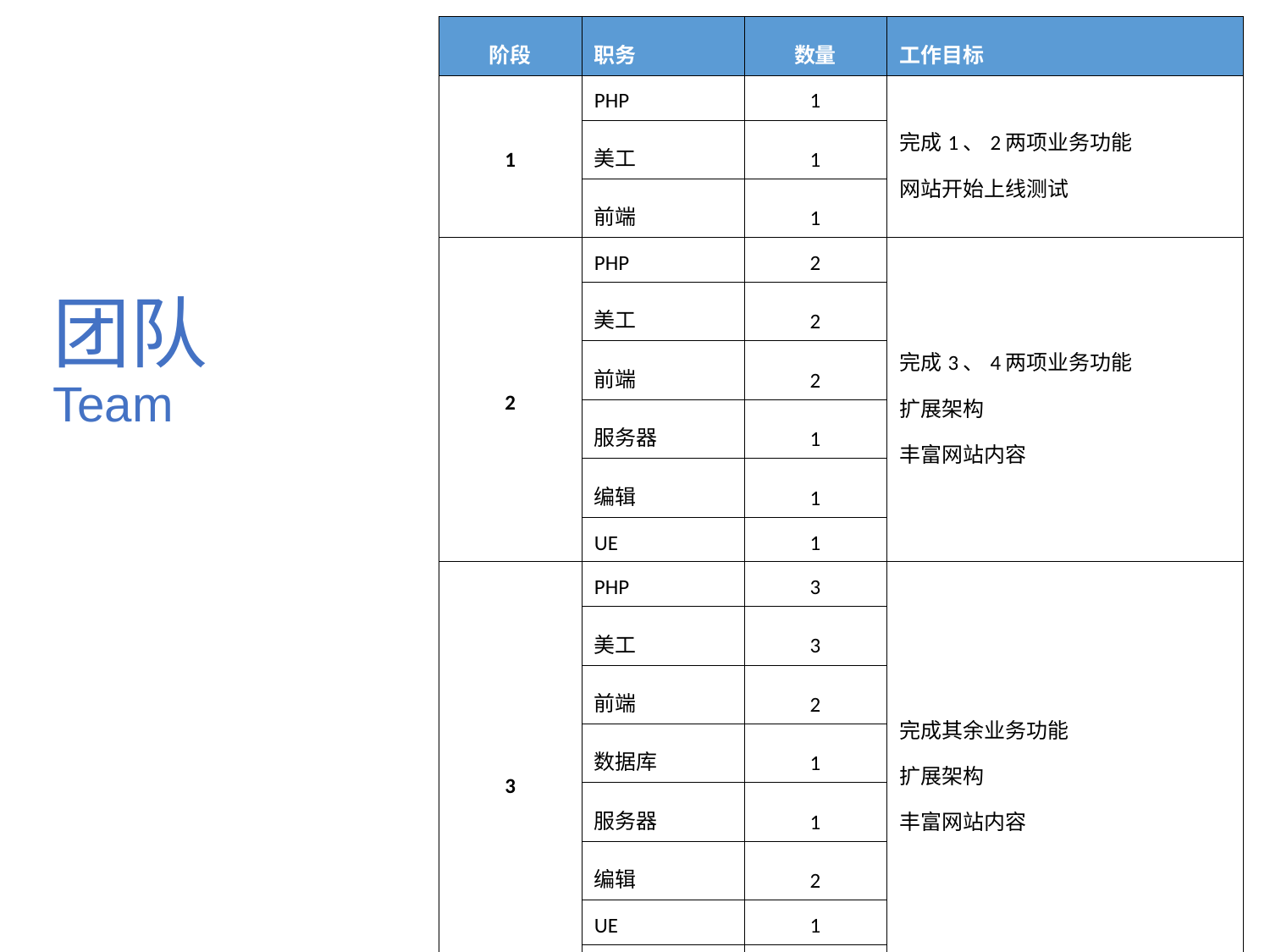

| 阶段 | 职务 | 数量 | 工作目标 |
| --- | --- | --- | --- |
| 1 | PHP | 1 | 完成1、2两项业务功能 网站开始上线测试 |
|  | 美工 | 1 |  |
|  | 前端 | 1 |  |
| 2 | PHP | 2 | 完成3、4两项业务功能 扩展架构 丰富网站内容 |
|  | 美工 | 2 |  |
|  | 前端 | 2 |  |
|  | 服务器 | 1 |  |
|  | 编辑 | 1 |  |
|  | UE | 1 |  |
| 3 | PHP | 3 | 完成其余业务功能 扩展架构 丰富网站内容 |
|  | 美工 | 3 |  |
|  | 前端 | 2 |  |
|  | 数据库 | 1 |  |
|  | 服务器 | 1 |  |
|  | 编辑 | 2 |  |
|  | UE | 1 |  |
|  | 移动开发 | 外包 |  |
团队
Team